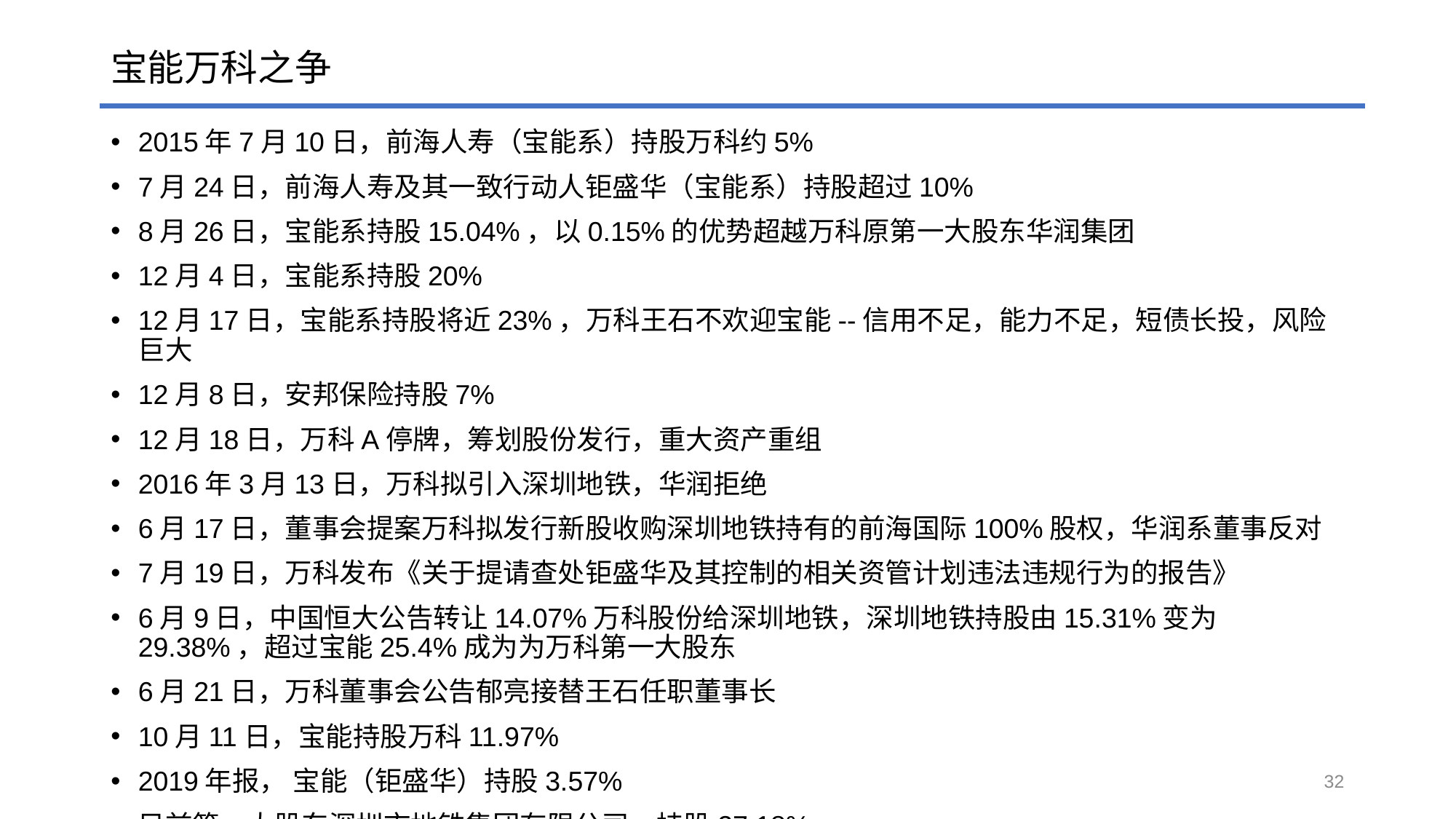

# 宝能万科之争
2015年7月10日，前海人寿（宝能系）持股万科约5%
7月24日，前海人寿及其一致行动人钜盛华（宝能系）持股超过10%
8月26日，宝能系持股15.04%，以0.15%的优势超越万科原第一大股东华润集团
12月4日，宝能系持股20%
12月17日，宝能系持股将近23%，万科王石不欢迎宝能--信用不足，能力不足，短债长投，风险巨大
12月8日，安邦保险持股7%
12月18日，万科A停牌，筹划股份发行，重大资产重组
2016年3月13日，万科拟引入深圳地铁，华润拒绝
6月17日，董事会提案万科拟发行新股收购深圳地铁持有的前海国际100%股权，华润系董事反对
7月19日，万科发布《关于提请查处钜盛华及其控制的相关资管计划违法违规行为的报告》
6月9日，中国恒大公告转让14.07%万科股份给深圳地铁，深圳地铁持股由15.31%变为29.38%，超过宝能25.4%成为为万科第一大股东
6月21日，万科董事会公告郁亮接替王石任职董事长
10月11日，宝能持股万科11.97%
2019年报， 宝能（钜盛华）持股3.57%
目前第一大股东深圳市地铁集团有限公司，持股27.18%。
32